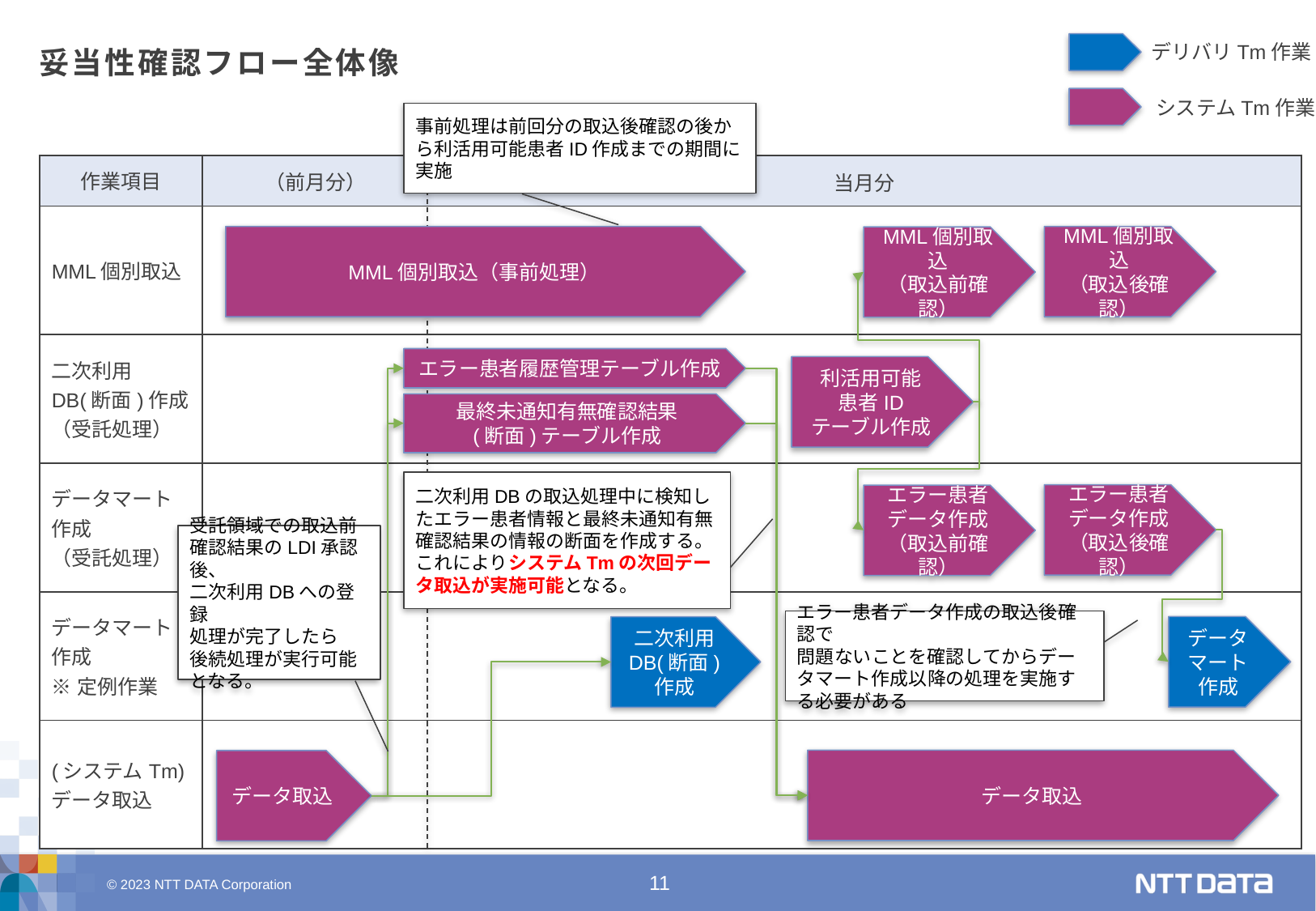

デリバリTm作業
# 妥当性確認フロー全体像

システムTm作業
事前処理は前回分の取込後確認の後から利活用可能患者ID作成までの期間に実施
| 作業項目 |  |
| --- | --- |
| MML個別取込 |  |
| 二次利用DB(断面)作成 （受託処理） |  |
| データマート作成 （受託処理） |  |
| データマート作成 ※定例作業 |  |
| (システムTm) データ取込 |  |
（前月分）
当月分
MML個別取込（事前処理）
MML個別取込
（取込後確認）
MML個別取込
（取込前確認）
エラー患者履歴管理テーブル作成
利活用可能
患者ID
テーブル作成
最終未通知有無確認結果
(断面)テーブル作成
二次利用DBの取込処理中に検知したエラー患者情報と最終未通知有無確認結果の情報の断面を作成する。
これによりシステムTmの次回データ取込が実施可能となる。
エラー患者データ作成
（取込後確認）
エラー患者データ作成
（取込前確認）
受託領域での取込前
確認結果のLDI承認後、
二次利用DBへの登録
処理が完了したら
後続処理が実行可能
となる。
エラー患者データ作成の取込後確認で
問題ないことを確認してからデータマート作成以降の処理を実施する必要がある
データ
マート
作成
二次利用
DB(断面)
作成
データ取込
データ取込